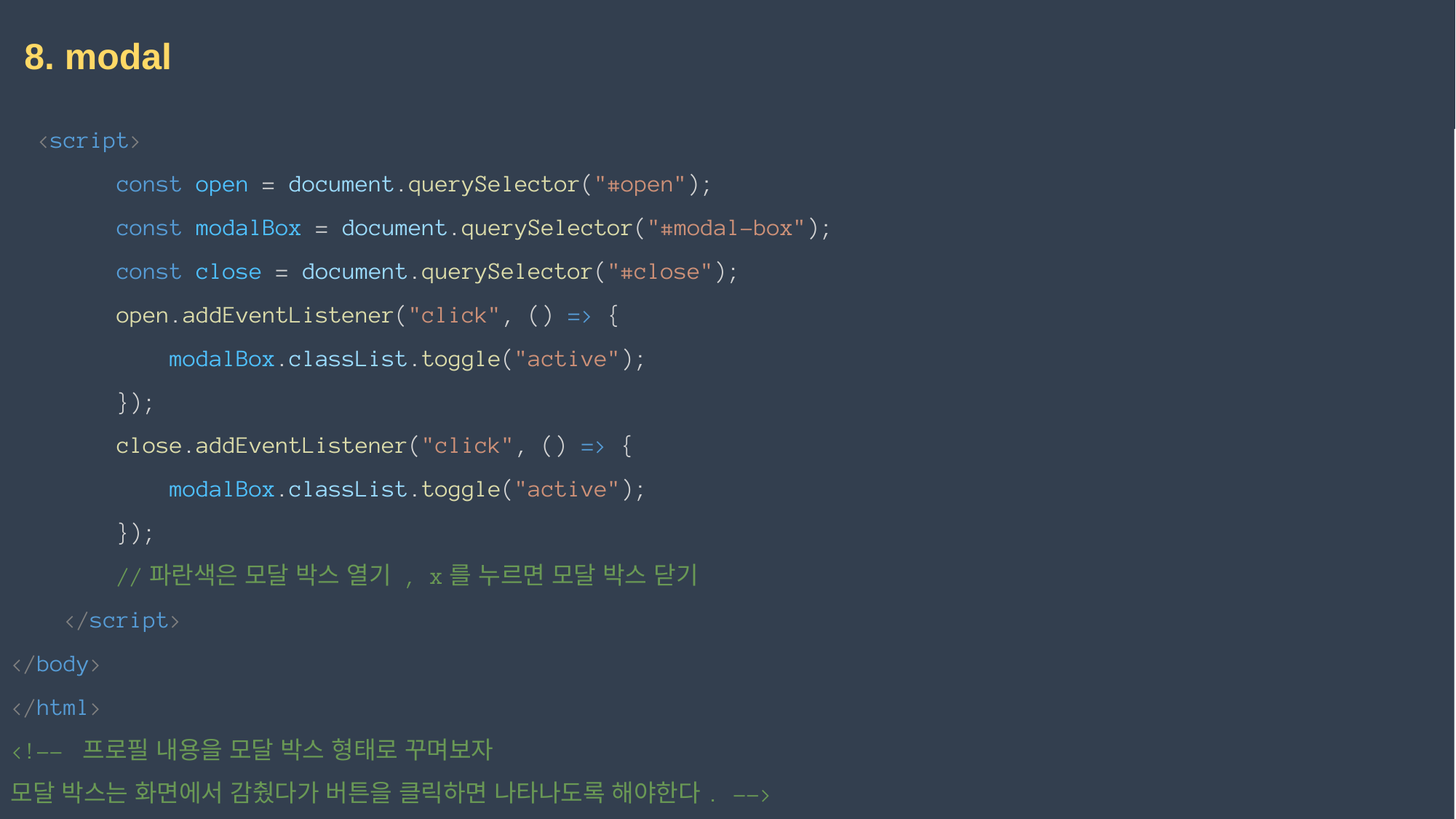

8. modal
  <script>
        const open = document.querySelector("#open");
        const modalBox = document.querySelector("#modal-box");
        const close = document.querySelector("#close");
        open.addEventListener("click", () => {
            modalBox.classList.toggle("active");
        });
        close.addEventListener("click", () => {
            modalBox.classList.toggle("active");
        });
        //파란색은 모달 박스 열기 , x를 누르면 모달 박스 닫기
    </script>
</body>
</html>
<!-- 프로필 내용을 모달 박스 형태로 꾸며보자
모달 박스는 화면에서 감췄다가 버튼을 클릭하면 나타나도록 해야한다. -->
2023-03-20
권민지